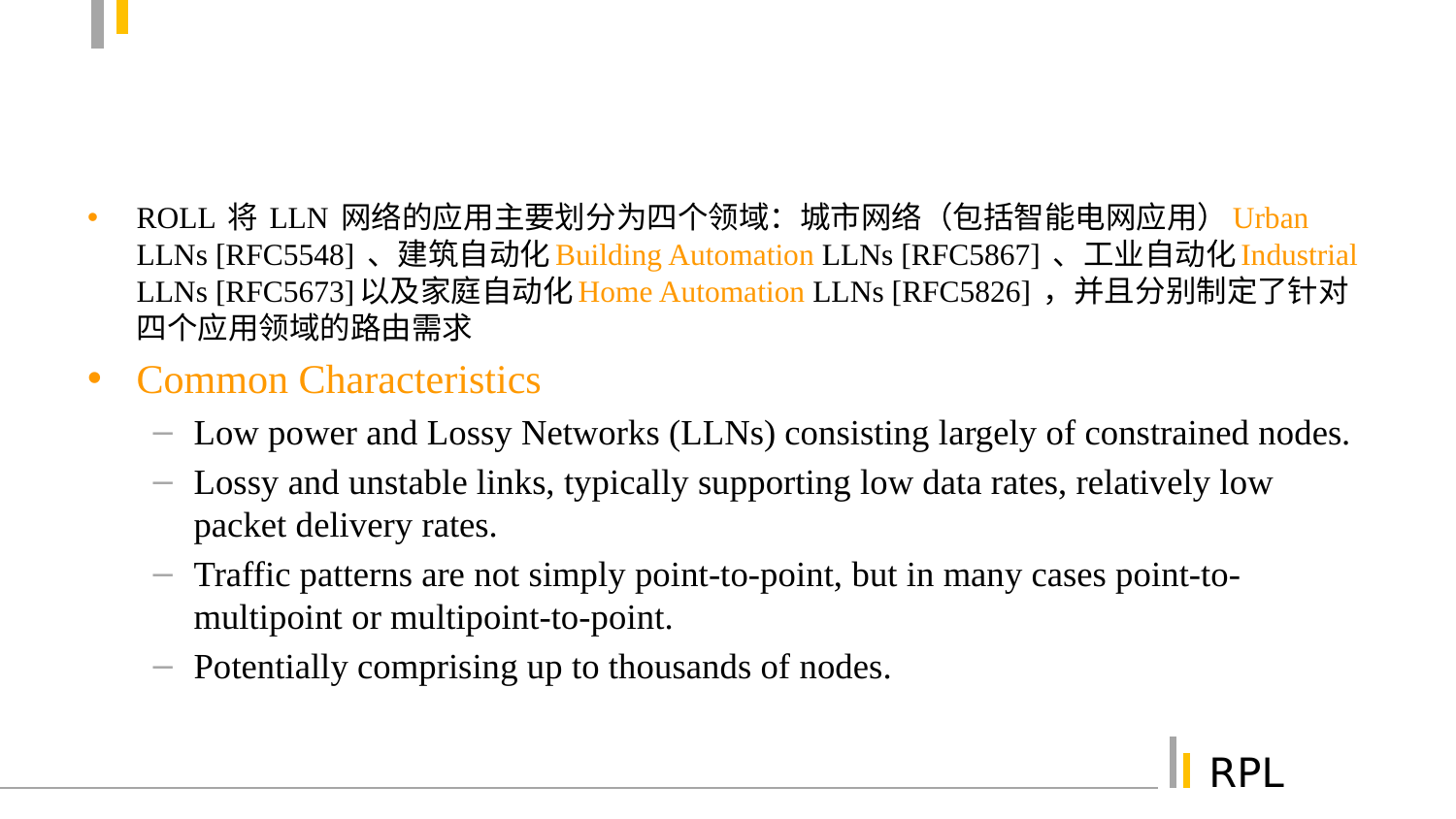

#
ROLL 将 LLN 网络的应用主要划分为四个领域：城市网络（包括智能电网应用）Urban LLNs [RFC5548] 、建筑自动化Building Automation LLNs [RFC5867] 、工业自动化Industrial LLNs [RFC5673]以及家庭自动化Home Automation LLNs [RFC5826] ，并且分别制定了针对四个应用领域的路由需求
Common Characteristics
Low power and Lossy Networks (LLNs) consisting largely of constrained nodes.
Lossy and unstable links, typically supporting low data rates, relatively low packet delivery rates.
Traffic patterns are not simply point-to-point, but in many cases point-to-multipoint or multipoint-to-point.
Potentially comprising up to thousands of nodes.